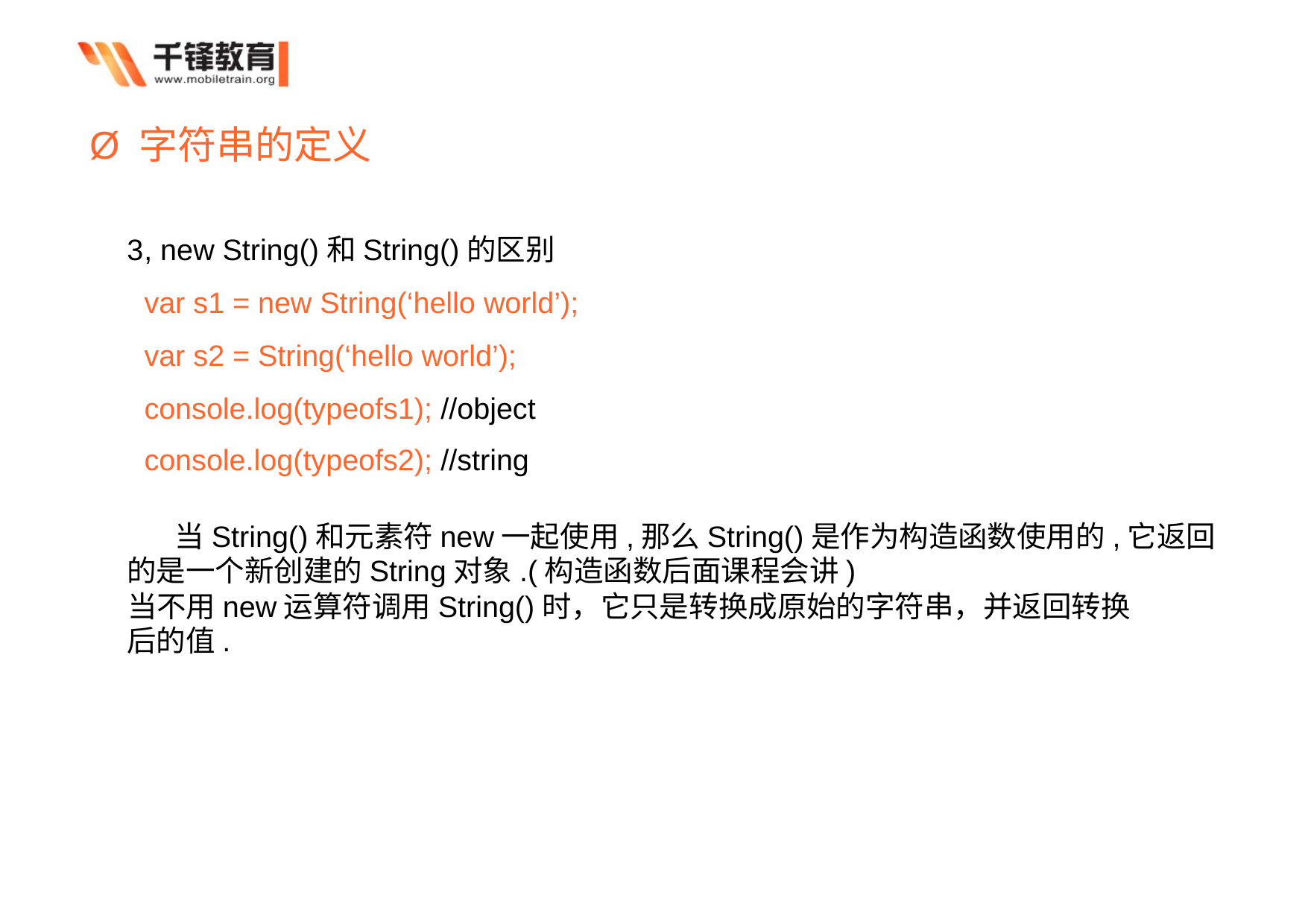

Ø 字符串的定义
3
, new String()和String()的区别
var s1 = new String(‘hello world’);
var s2 = String(‘hello world’);
console.log(typeofs1); //object
console.log(typeofs2); //string
当String()和元素符new一起使用,那么String()是作为构造函数使用的,它返回
的是一个新创建的String对象.(构造函数后面课程会讲)
当不用new运算符调用String()时，它只是转换成原始的字符串，并返回转换
后的值.